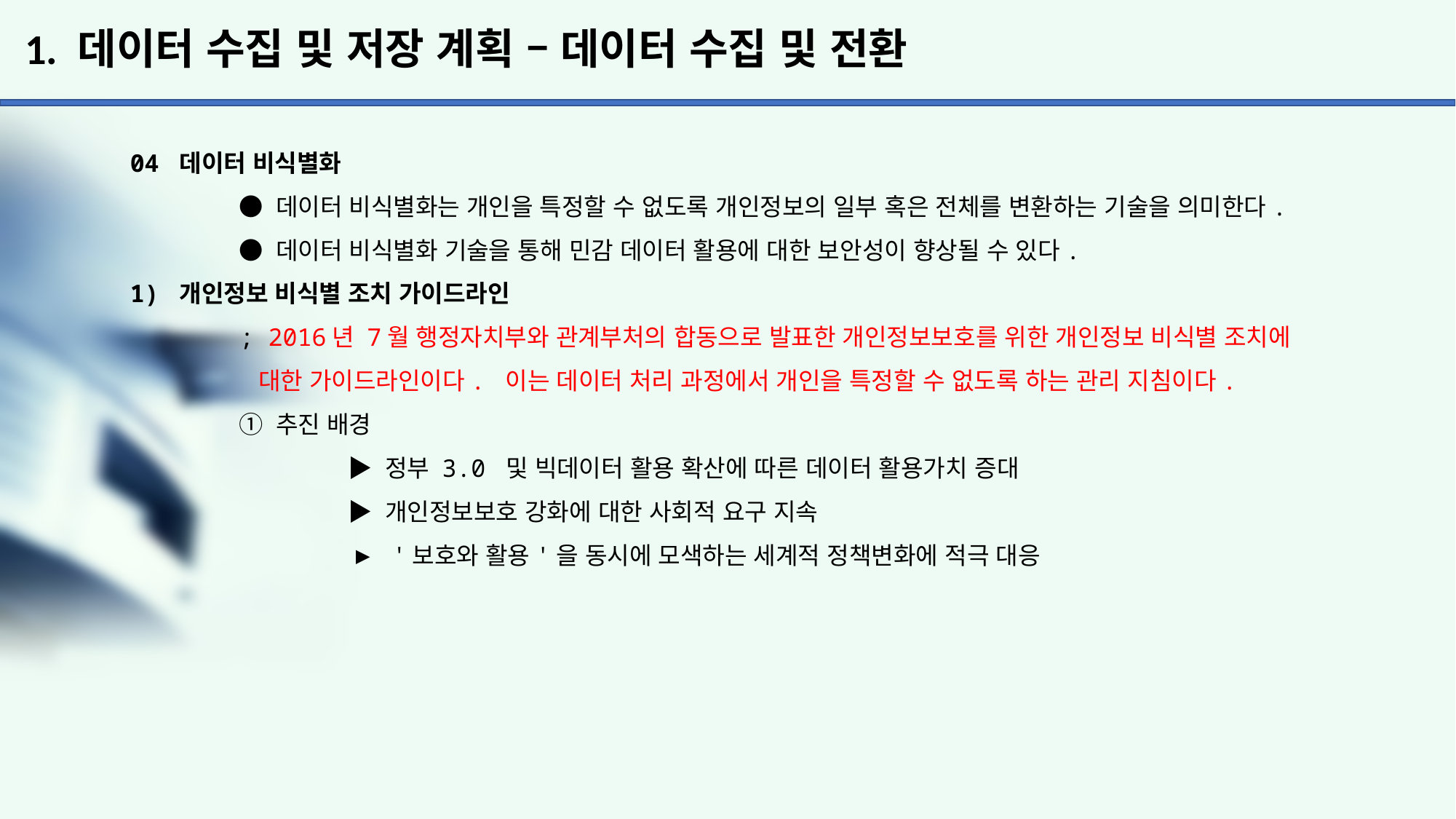

# 1. 데이터 수집 및 저장 계획 – 데이터 수집 및 전환
04 데이터 비식별화
	● 데이터 비식별화는 개인을 특정할 수 없도록 개인정보의 일부 혹은 전체를 변환하는 기술을 의미한다.
	● 데이터 비식별화 기술을 통해 민감 데이터 활용에 대한 보안성이 향상될 수 있다.
1) 개인정보 비식별 조치 가이드라인
	; 2016년 7월 행정자치부와 관계부처의 합동으로 발표한 개인정보보호를 위한 개인정보 비식별 조치에
	  대한 가이드라인이다. 이는 데이터 처리 과정에서 개인을 특정할 수 없도록 하는 관리 지침이다.
	① 추진 배경
		▶ 정부 3.0 및 빅데이터 활용 확산에 따른 데이터 활용가치 증대
		▶ 개인정보보호 강화에 대한 사회적 요구 지속
		▶ '보호와 활용'을 동시에 모색하는 세계적 정책변화에 적극 대응